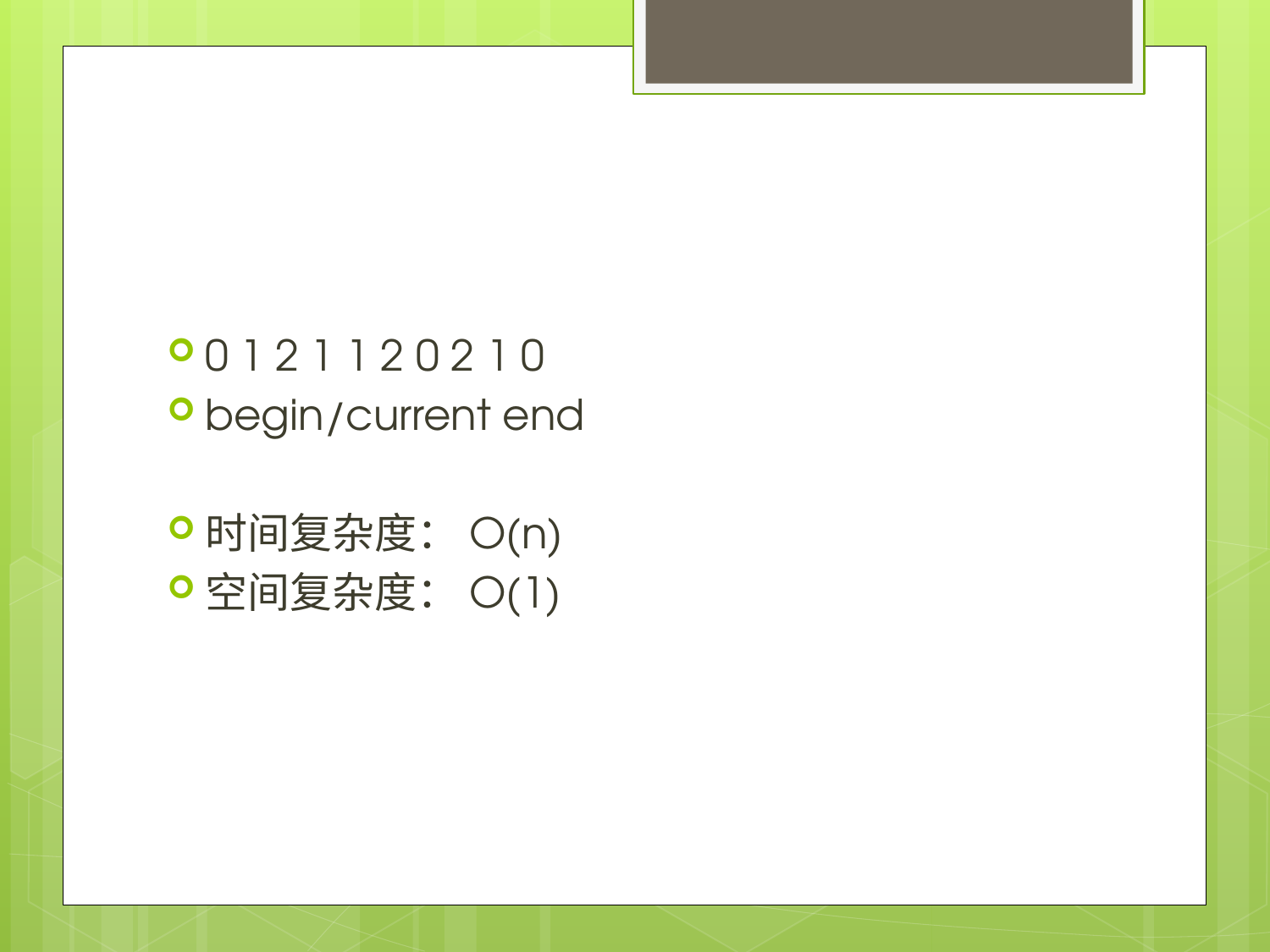

#
0 1 2 1 1 2 0 2 1 0
begin/current end

时间复杂度：O(n)
空间复杂度：O(1)